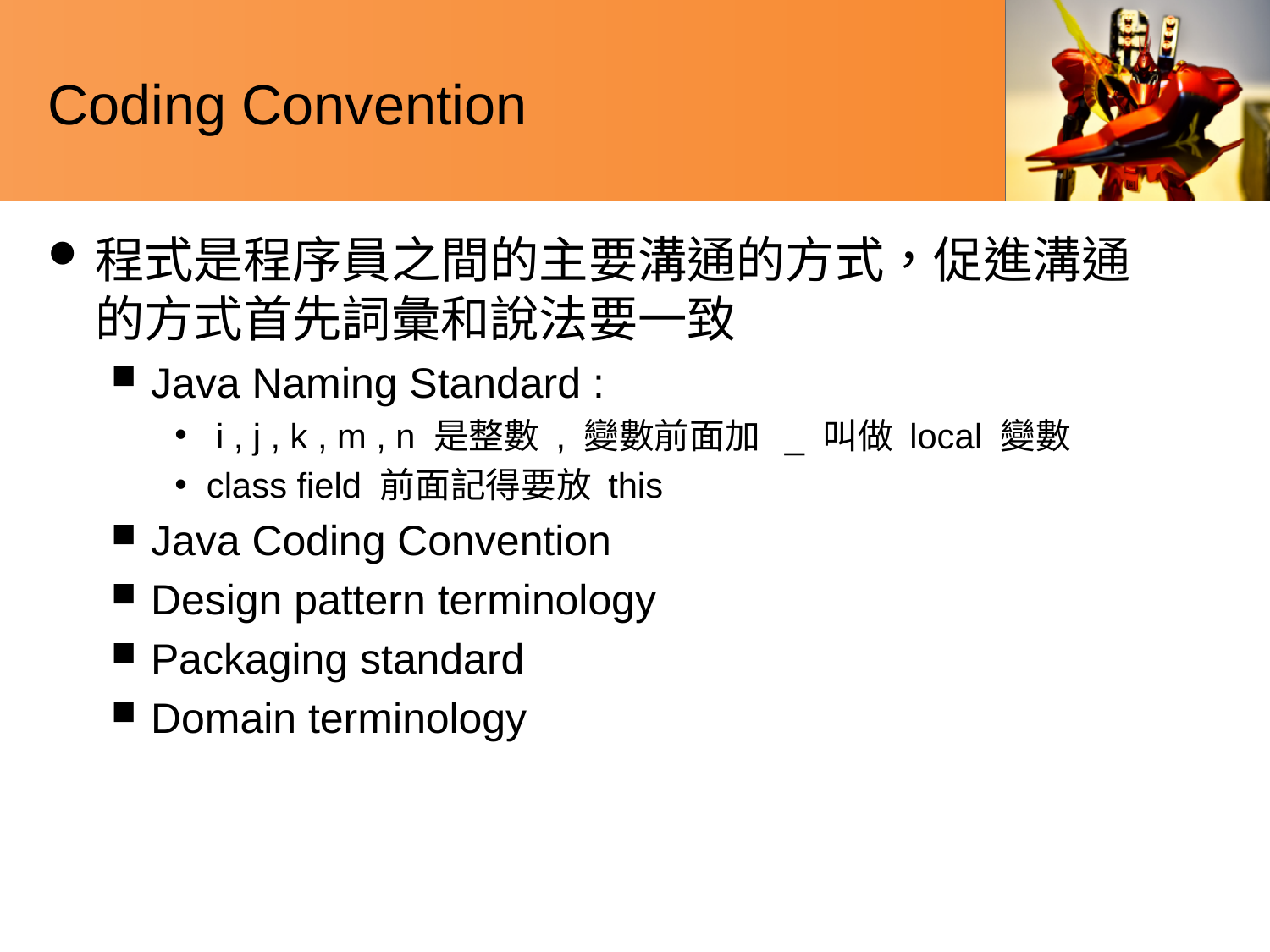

# Coding Convention
程式是程序員之間的主要溝通的方式，促進溝通的方式首先詞彙和說法要一致
Java Naming Standard :
 i , j , k , m , n 是整數 , 變數前面加  _ 叫做 local 變數
class field 前面記得要放 this
Java Coding Convention
Design pattern terminology
Packaging standard
Domain terminology